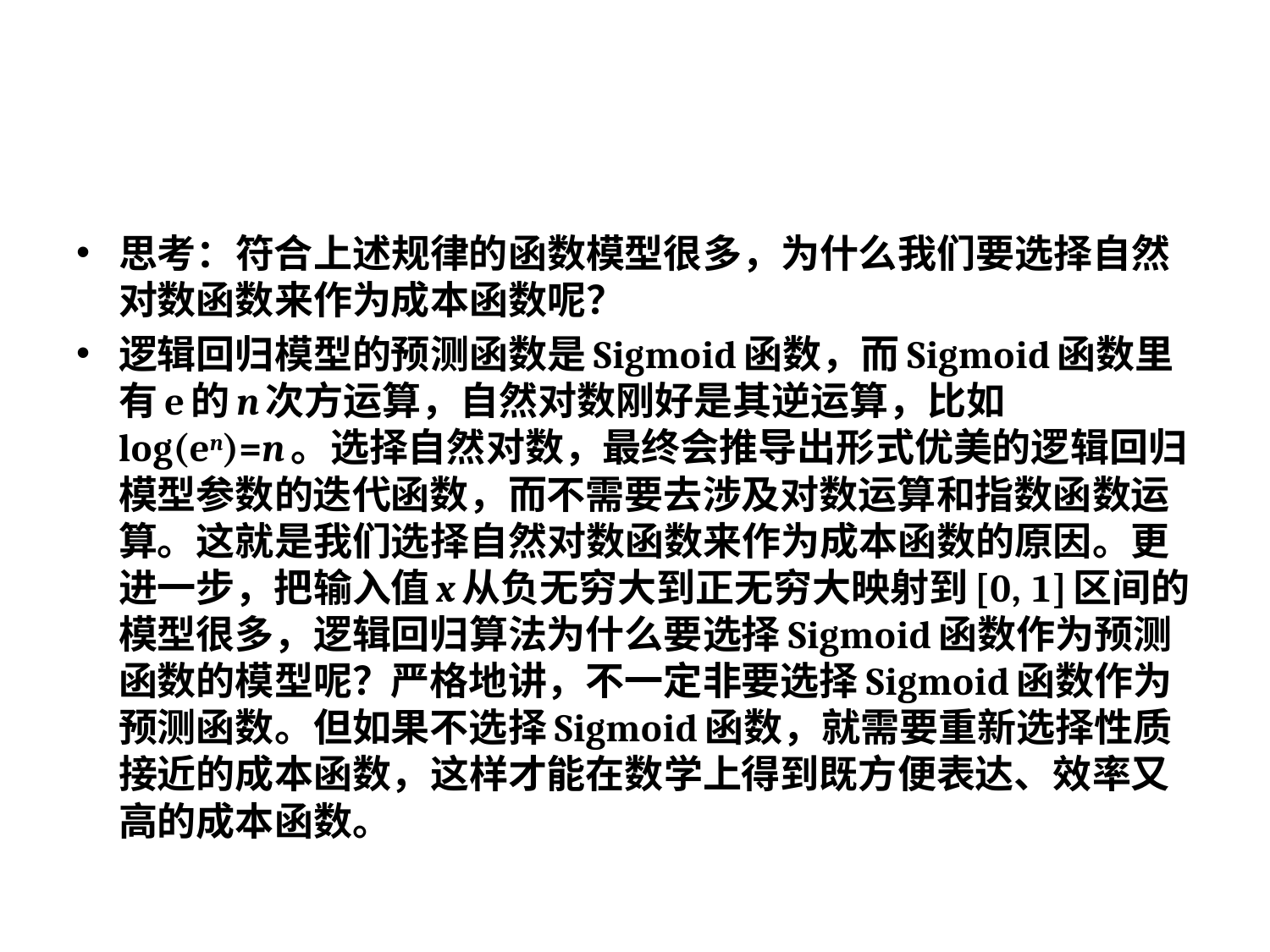

#
思考：符合上述规律的函数模型很多，为什么我们要选择自然对数函数来作为成本函数呢？
逻辑回归模型的预测函数是Sigmoid函数，而Sigmoid函数里有e的n次方运算，自然对数刚好是其逆运算，比如log(en)=n。选择自然对数，最终会推导出形式优美的逻辑回归模型参数的迭代函数，而不需要去涉及对数运算和指数函数运算。这就是我们选择自然对数函数来作为成本函数的原因。更进一步，把输入值x从负无穷大到正无穷大映射到[0, 1]区间的模型很多，逻辑回归算法为什么要选择Sigmoid函数作为预测函数的模型呢？严格地讲，不一定非要选择Sigmoid函数作为预测函数。但如果不选择Sigmoid函数，就需要重新选择性质接近的成本函数，这样才能在数学上得到既方便表达、效率又高的成本函数。